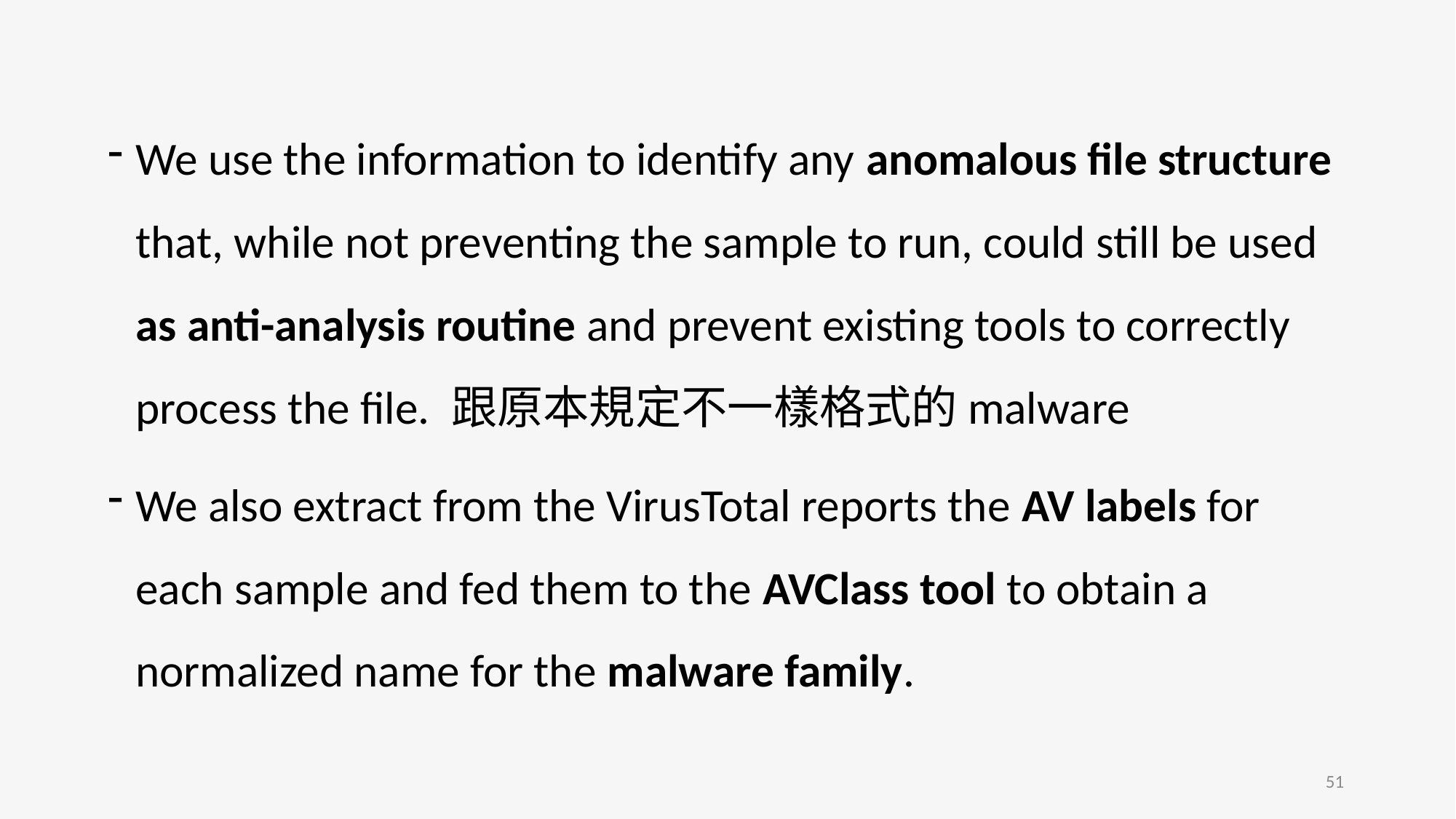

We use the information to identify any anomalous file structure that, while not preventing the sample to run, could still be used as anti-analysis routine and prevent existing tools to correctly process the file. 跟原本規定不一樣格式的malware
We also extract from the VirusTotal reports the AV labels for each sample and fed them to the AVClass tool to obtain a normalized name for the malware family.
51